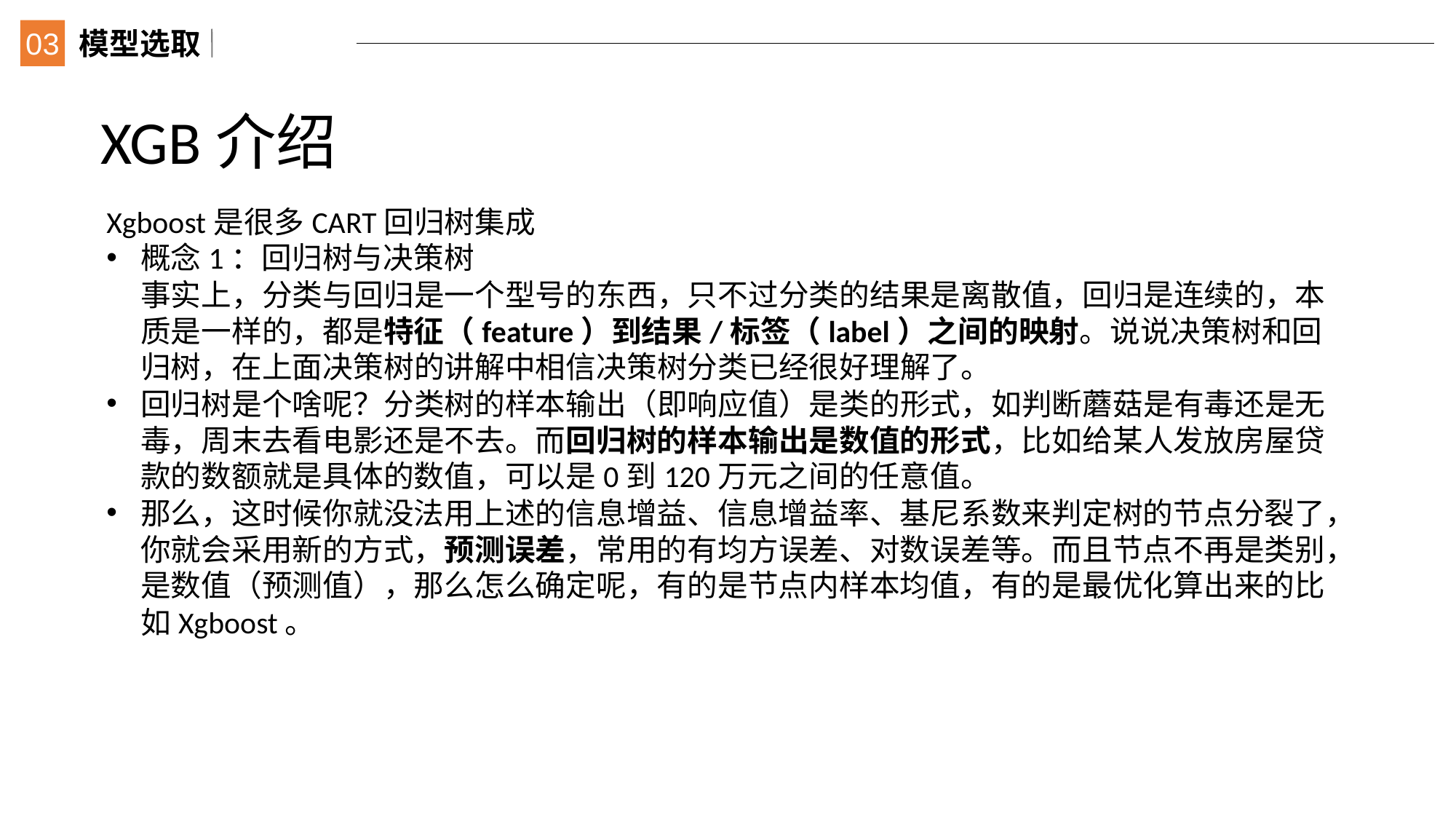

03
模型选取

XGB介绍
Xgboost是很多CART回归树集成
概念1：回归树与决策树 
事实上，分类与回归是一个型号的东西，只不过分类的结果是离散值，回归是连续的，本质是一样的，都是特征（feature）到结果/标签（label）之间的映射。说说决策树和回归树，在上面决策树的讲解中相信决策树分类已经很好理解了。
回归树是个啥呢？分类树的样本输出（即响应值）是类的形式，如判断蘑菇是有毒还是无毒，周末去看电影还是不去。而回归树的样本输出是数值的形式，比如给某人发放房屋贷款的数额就是具体的数值，可以是0到120万元之间的任意值。
那么，这时候你就没法用上述的信息增益、信息增益率、基尼系数来判定树的节点分裂了，你就会采用新的方式，预测误差，常用的有均方误差、对数误差等。而且节点不再是类别，是数值（预测值），那么怎么确定呢，有的是节点内样本均值，有的是最优化算出来的比如Xgboost。